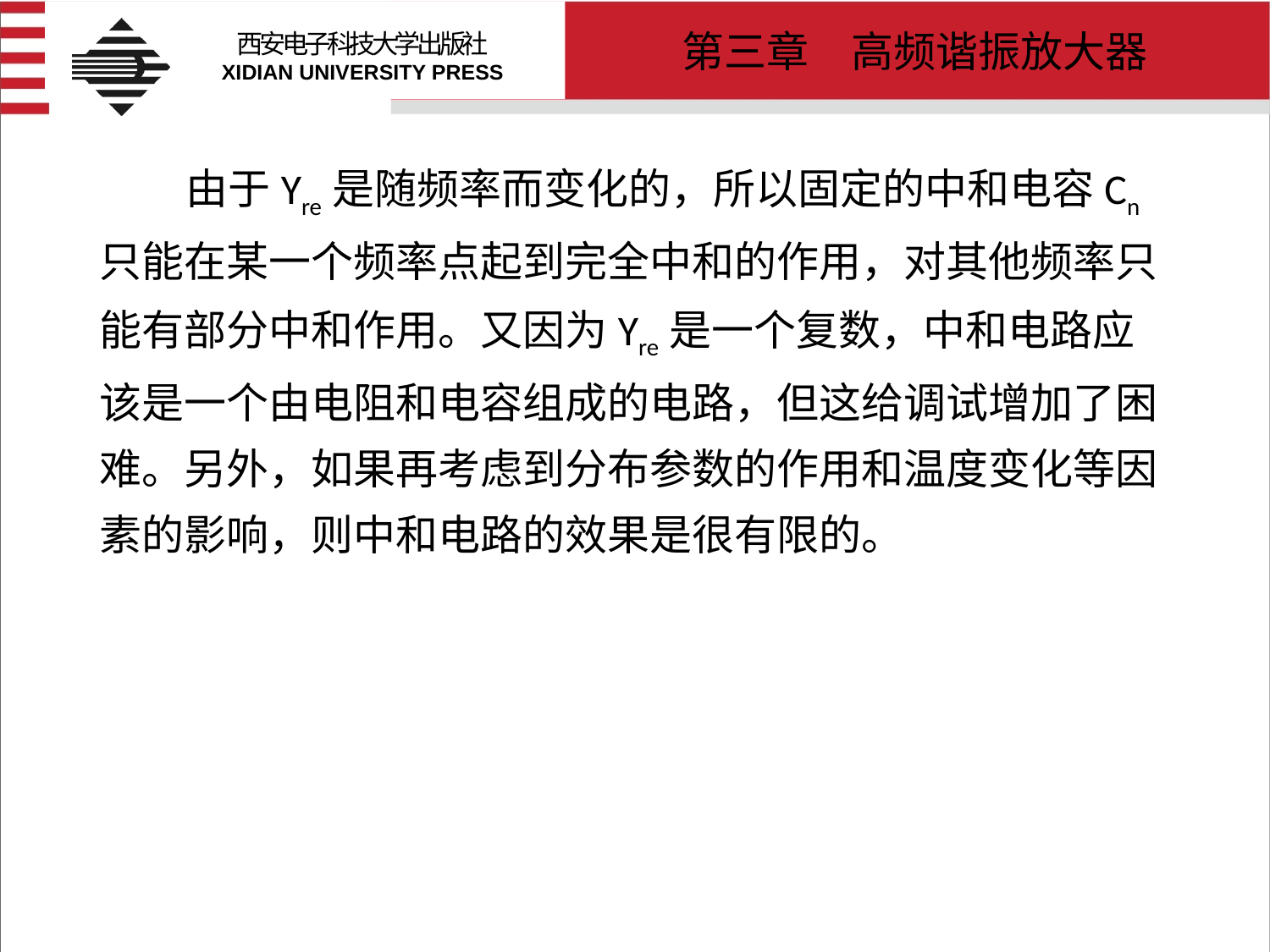

# 由于Yre是随频率而变化的，所以固定的中和电容Cn 只能在某一个频率点起到完全中和的作用，对其他频率只能有部分中和作用。又因为Yre是一个复数，中和电路应该是一个由电阻和电容组成的电路，但这给调试增加了困难。另外，如果再考虑到分布参数的作用和温度变化等因素的影响，则中和电路的效果是很有限的。